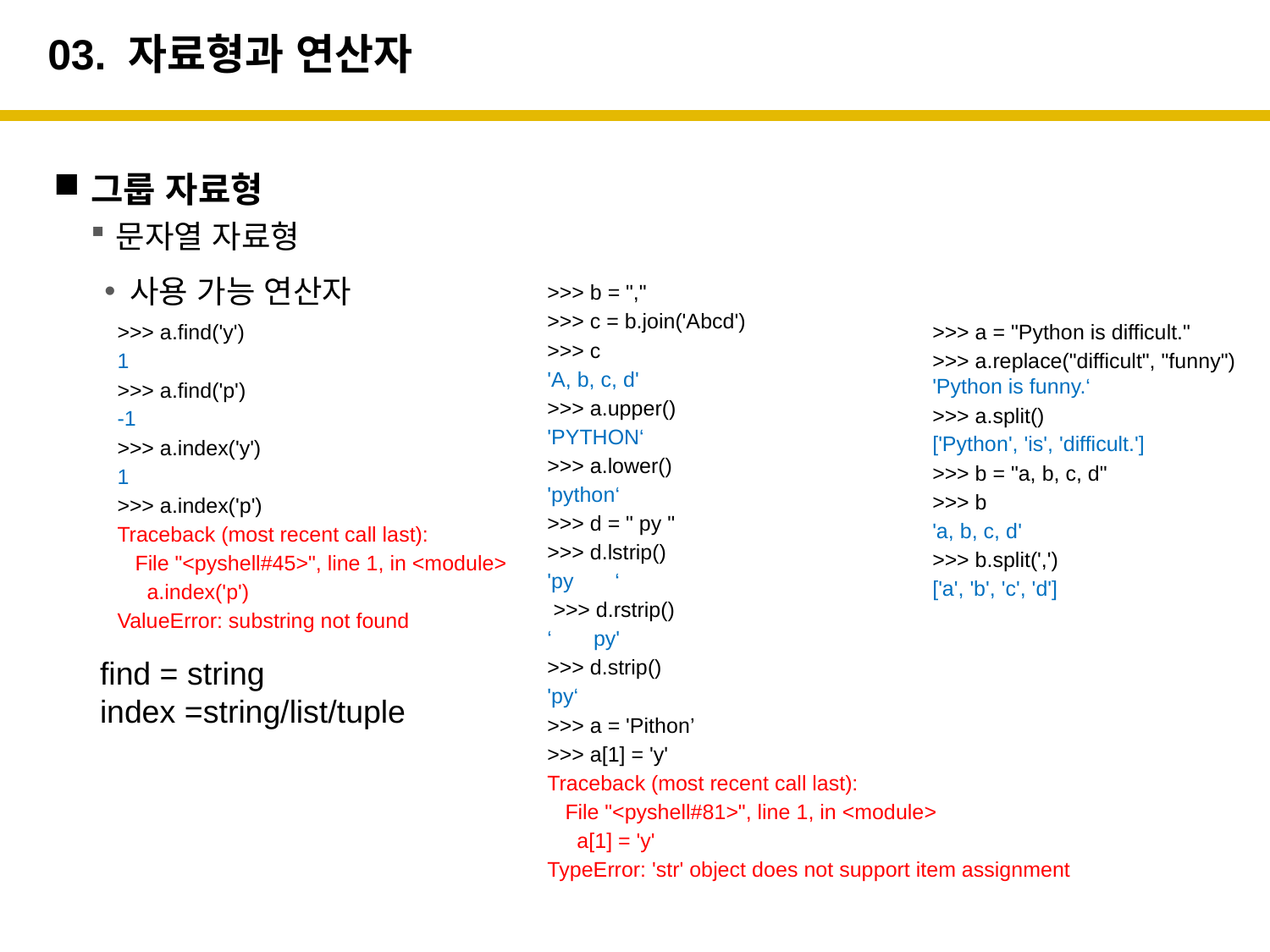

# 03. 자료형과 연산자
그룹 자료형
문자열 자료형

>>> b = ","
>>> c = b.join('Abcd')
>>> c
'A, b, c, d'
>>> a.upper()
'PYTHON‘
>>> a.lower()
'python‘
>>> d = " py "
>>> d.lstrip()
'py       ‘
 >>> d.rstrip()
‘       py'
>>> d.strip()
'py‘
>>> a = 'Pithon’
>>> a[1] = 'y'
Traceback (most recent call last):
   File "<pyshell#81>", line 1, in <module>
     a[1] = 'y'
TypeError: 'str' object does not support item assignment

사용 가능 연산자
>>> a.find('y')
1
>>> a.find('p')
-1
>>> a.index('y')
1
>>> a.index('p')
Traceback (most recent call last):
   File "<pyshell#45>", line 1, in <module>
     a.index('p')
ValueError: substring not found

>>> a = "Python is difficult."
>>> a.replace("difficult", "funny") 'Python is funny.‘
>>> a.split()
['Python', 'is', 'difficult.']
>>> b = "a, b, c, d"
>>> b
'a, b, c, d'
>>> b.split(',')
['a', 'b', 'c', 'd']

find = string
index =string/list/tuple